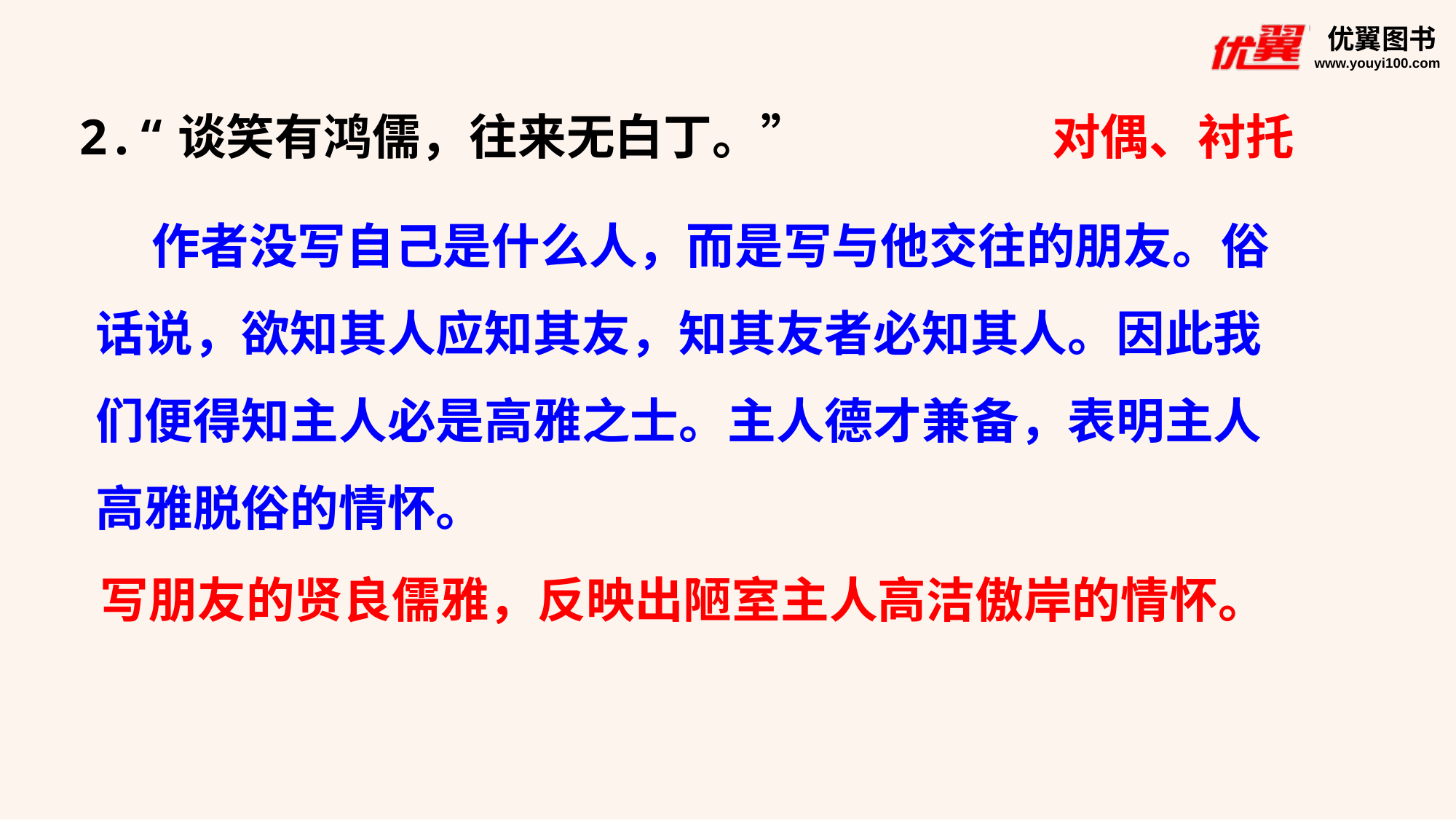

对偶、衬托
2.“谈笑有鸿儒，往来无白丁。”
    作者没写自己是什么人，而是写与他交往的朋友。俗话说，欲知其人应知其友，知其友者必知其人。因此我们便得知主人必是高雅之士。主人德才兼备，表明主人高雅脱俗的情怀。
    写朋友的贤良儒雅，反映出陋室主人高洁傲岸的情怀。